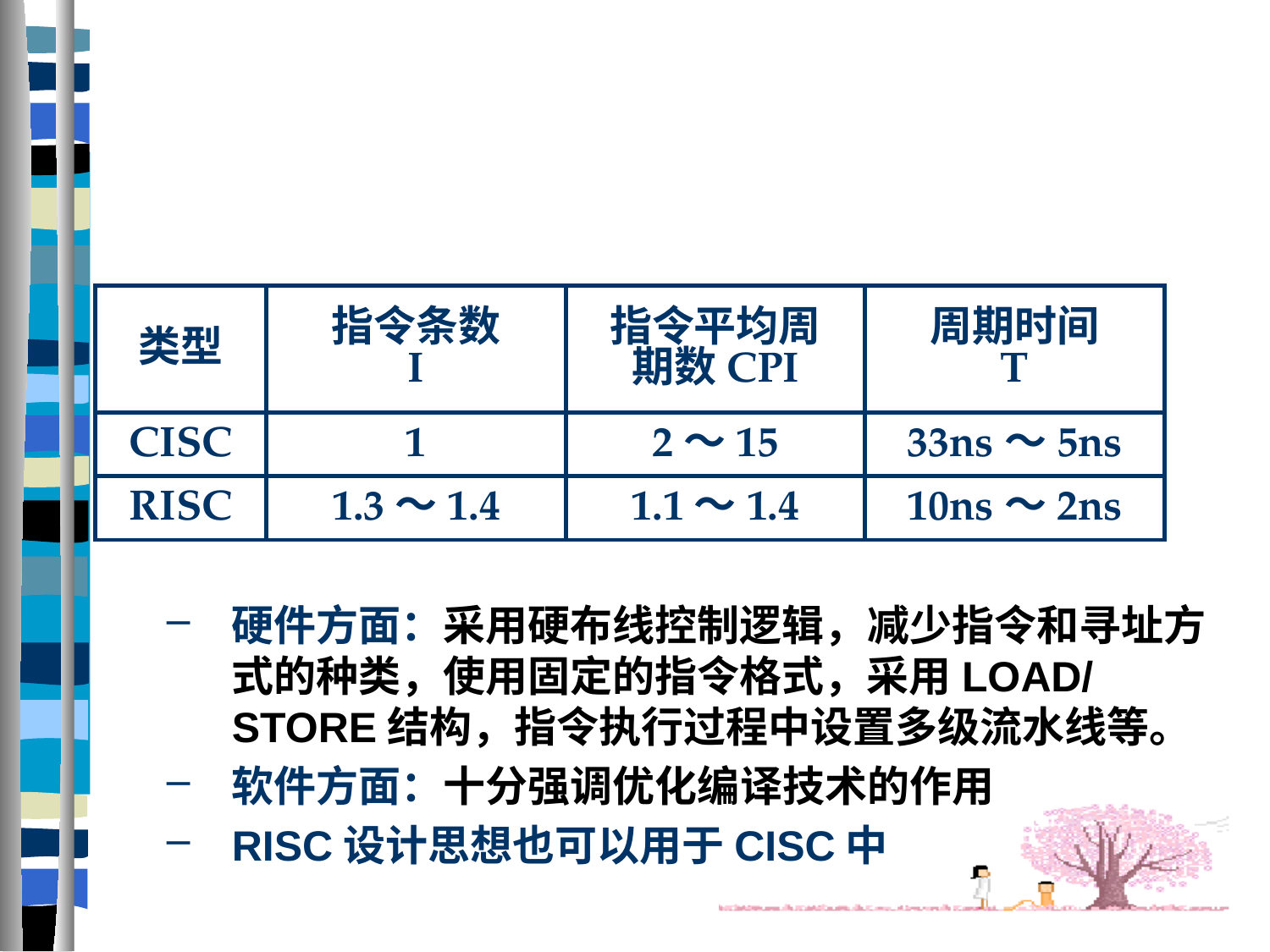

类型
指令条数
I
指令平均周
期数CPI
周期时间
T
CISC
1
2～15
33ns～5ns
RISC
1.3～1.4
1.1～1.4
10ns～2ns
硬件方面：采用硬布线控制逻辑，减少指令和寻址方式的种类，使用固定的指令格式，采用LOAD/STORE结构，指令执行过程中设置多级流水线等。
软件方面：十分强调优化编译技术的作用
RISC设计思想也可以用于CISC中